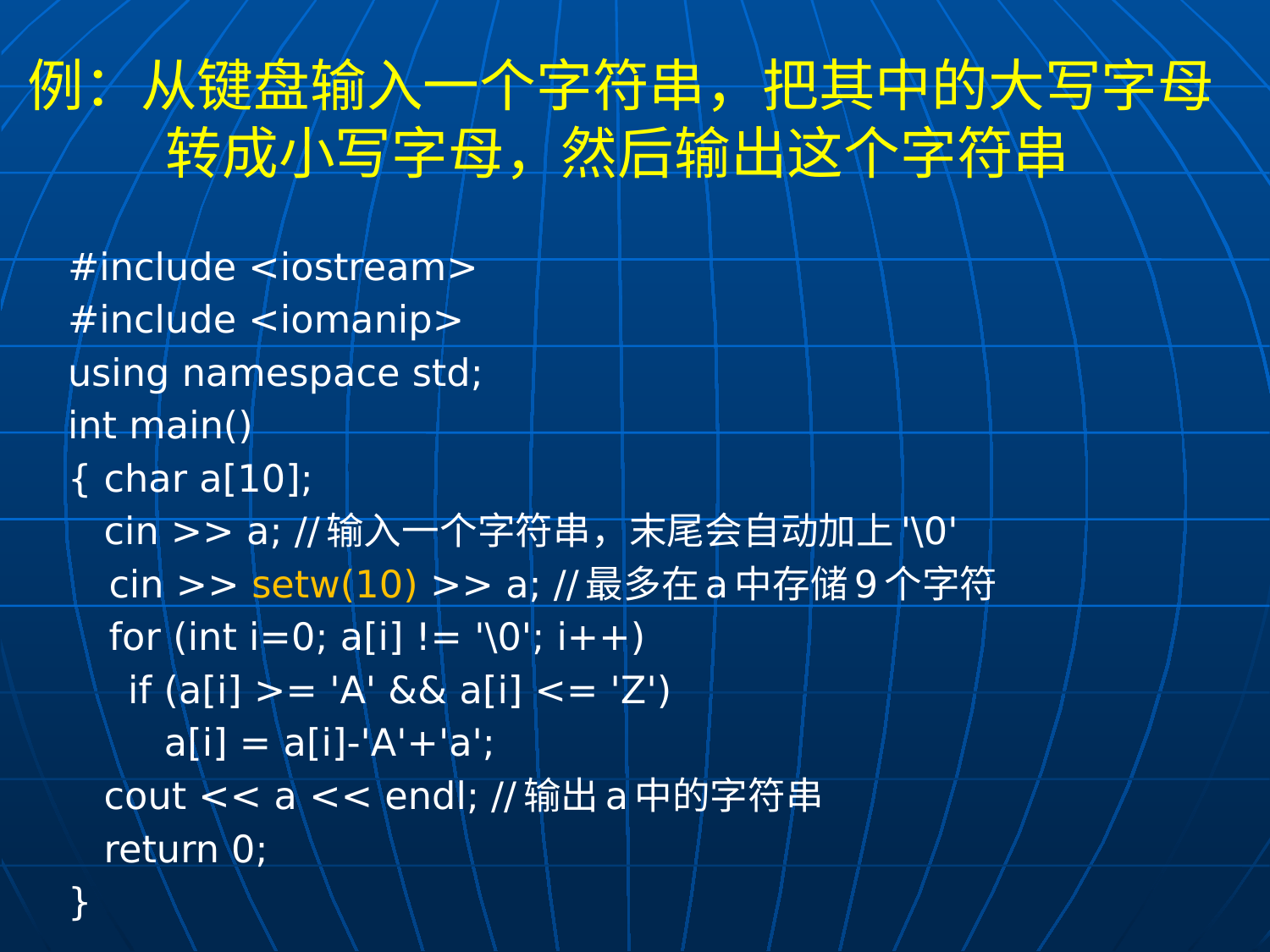

# 例：从键盘输入一个字符串，把其中的大写字母转成小写字母，然后输出这个字符串
#include <iostream>
#include <iomanip>
using namespace std;
int main()
{ char a[10];
   cin >> a; //输入一个字符串，末尾会自动加上'\0'
	cin >> setw(10) >> a; //最多在a中存储9个字符
	for (int i=0; a[i] != '\0'; i++)
     if (a[i] >= 'A' && a[i] <= 'Z')
        a[i] = a[i]-'A'+'a';
   cout << a << endl; //输出a中的字符串
   return 0;
}